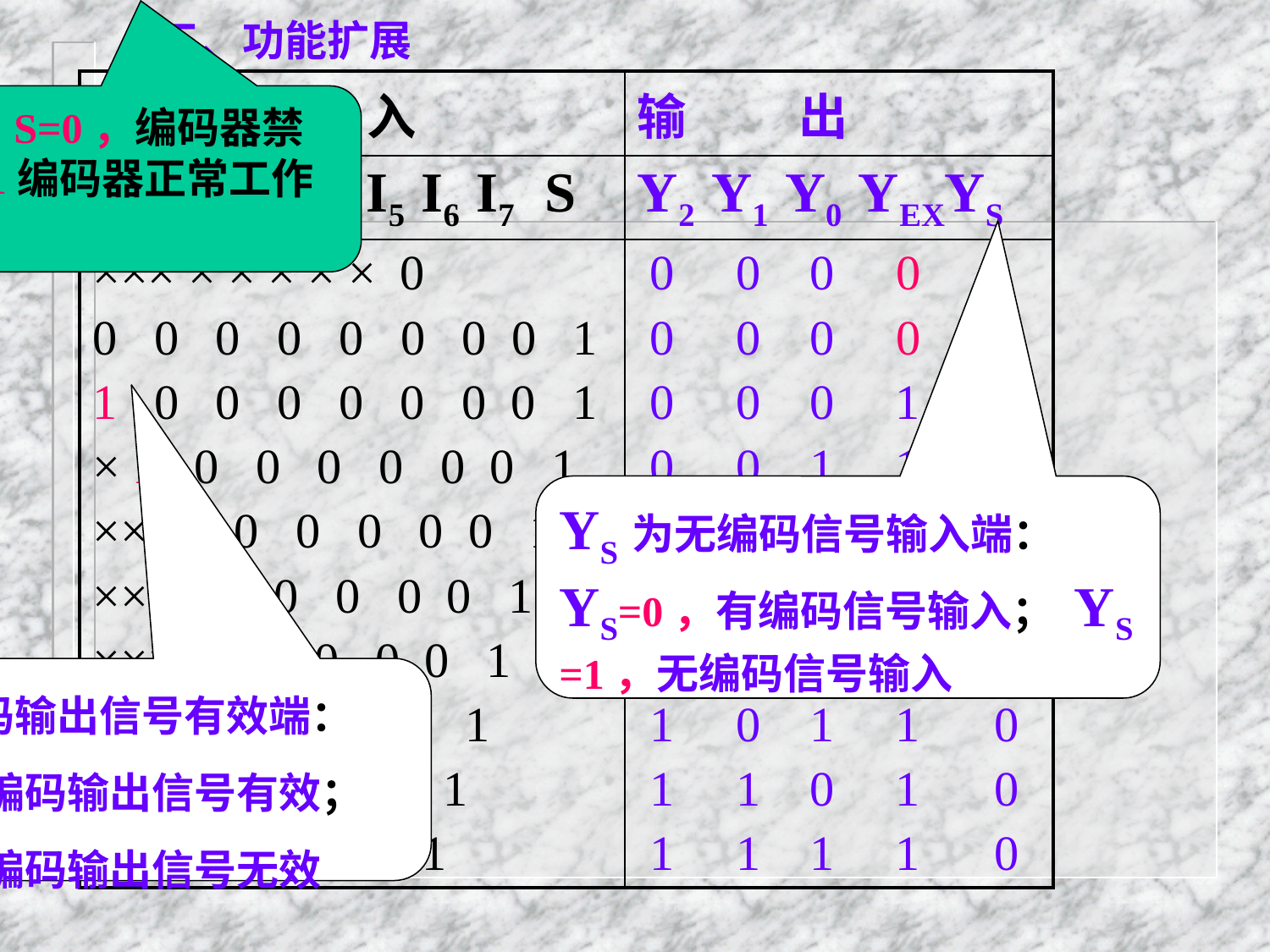

三、功能扩展
| 输 入 | 输 出 |
| --- | --- |
| I0 I1 I2 I3 I4 I5 I6 I7 S | Y2 Y1 Y0 YEXYS |
| ××× × × × × × 0 0 0 0 0 0 0 0 0 1 1 0 0 0 0 0 0 0 1 × 1 0 0 0 0 0 0 1 ×× 1 0 0 0 0 0 1 ×× × 1 0 0 0 0 1 ××× × 1 0 0 0 1 ××× × × 1 0 0 1 ××× × × × 1 0 1 ××× × × × × 1 1 | 0 0 0 0 0 0 0 0 0 1 0 0 0 1 0 0 0 1 1 0 0 1 0 1 0 0 1 1 1 0 1 0 0 1 0 1 0 1 1 0 1 1 0 1 0 1 1 1 1 0 |
S为选通端：S=0，编码器禁止工作；S=1编码器正常工作
YS为无编码信号输入端： YS=0，有编码信号输入； YS =1，无编码信号输入
YEX为编码输出信号有效端： YEX =1，编码输出信号有效； YEX =0，编码输出信号无效